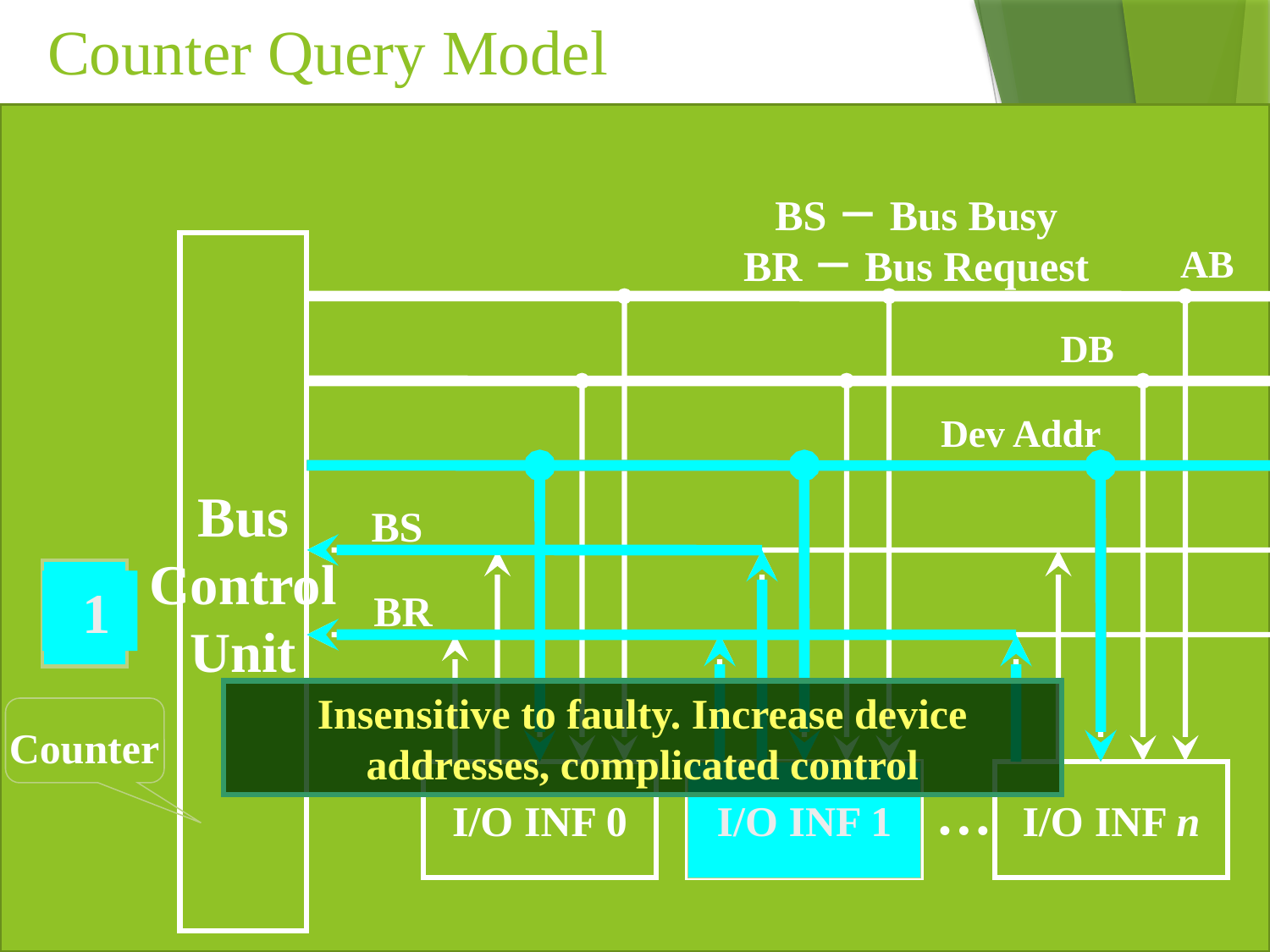

# Counter Query Model

BS  －Bus Busy
BR－Bus Request
Bus
Control
Unit
AB

DB

Dev Addr

BS

 1

 Counter

 0
BR

Insensitive to faulty. Increase device addresses, complicated control
I/O INF 0
I/O接口1
I/O INF 1
I/O INF n
…